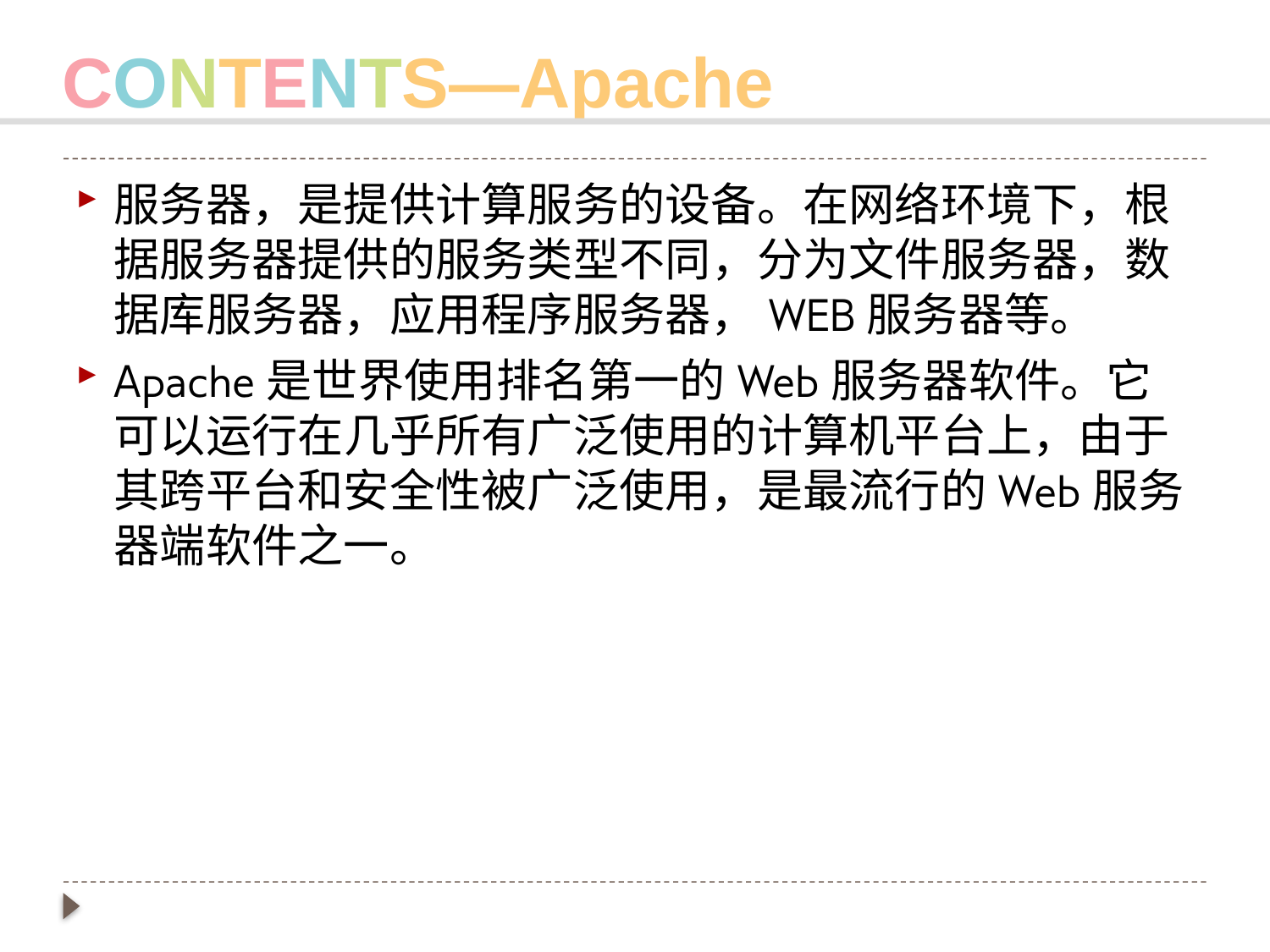

CONTENTS—Apache

服务器，是提供计算服务的设备。在网络环境下，根据服务器提供的服务类型不同，分为文件服务器，数据库服务器，应用程序服务器，WEB服务器等。
Apache是世界使用排名第一的Web服务器软件。它可以运行在几乎所有广泛使用的计算机平台上，由于其跨平台和安全性被广泛使用，是最流行的Web服务器端软件之一。